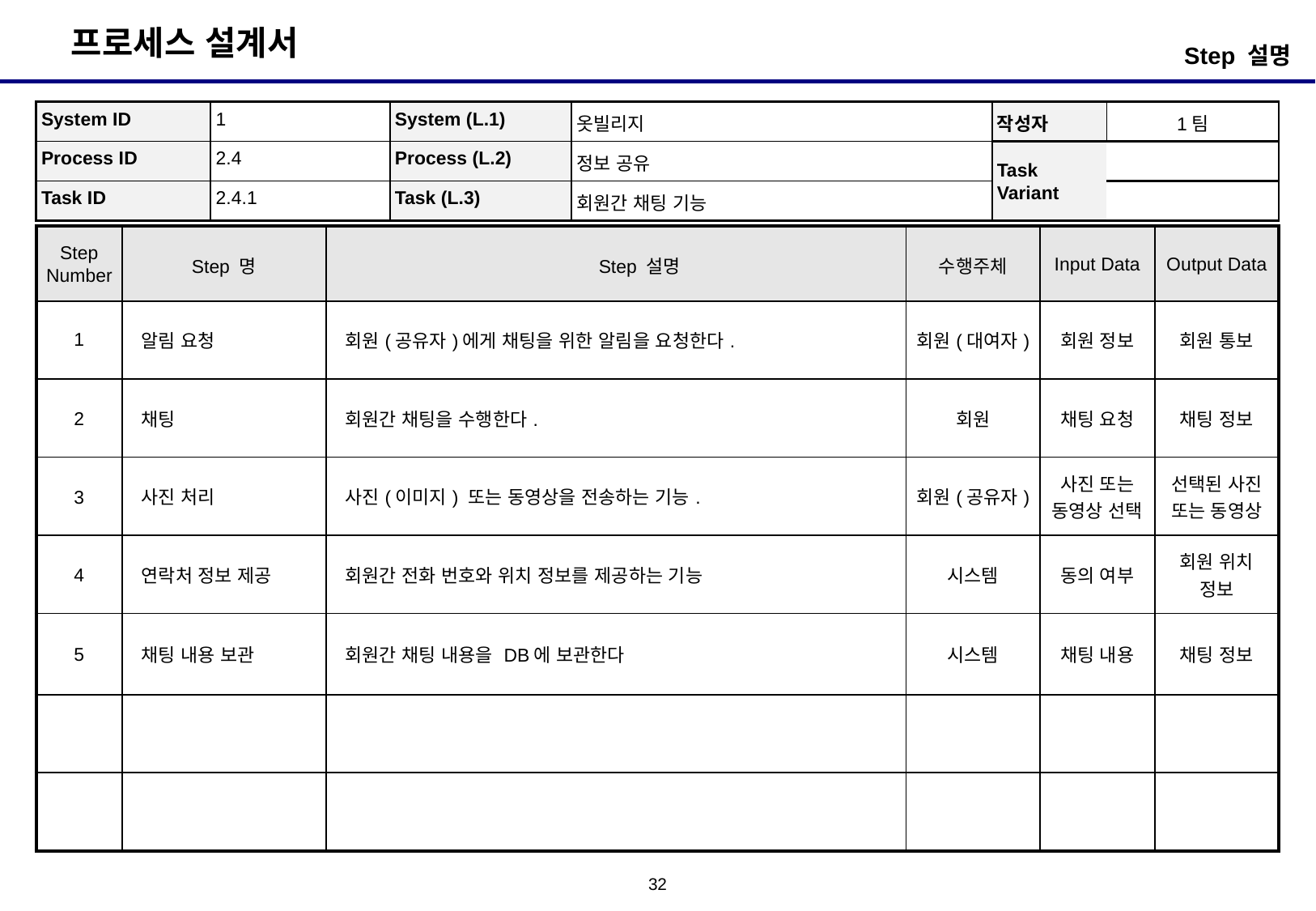

Step 설명
| System ID | 1 | System (L.1) | 옷빌리지 | 작성자 | 1팀 |
| --- | --- | --- | --- | --- | --- |
| Process ID | 2.4 | Process (L.2) | 정보 공유 | Task Variant |  |
| Task ID | 2.4.1 | Task (L.3) | 회원간 채팅 기능 |  |  |
| Step Number | Step 명 | Step 설명 | 수행주체 | Input Data | Output Data |
| --- | --- | --- | --- | --- | --- |
| 1 | 알림 요청 | 회원(공유자)에게 채팅을 위한 알림을 요청한다. | 회원(대여자) | 회원 정보 | 회원 통보 |
| 2 | 채팅 | 회원간 채팅을 수행한다. | 회원 | 채팅 요청 | 채팅 정보 |
| 3 | 사진 처리 | 사진(이미지) 또는 동영상을 전송하는 기능. | 회원(공유자) | 사진 또는 동영상 선택 | 선택된 사진 또는 동영상 |
| 4 | 연락처 정보 제공 | 회원간 전화 번호와 위치 정보를 제공하는 기능 | 시스템 | 동의 여부 | 회원 위치 정보 |
| 5 | 채팅 내용 보관 | 회원간 채팅 내용을 DB에 보관한다 | 시스템 | 채팅 내용 | 채팅 정보 |
|  |  |  |  |  |  |
|  |  |  |  |  |  |